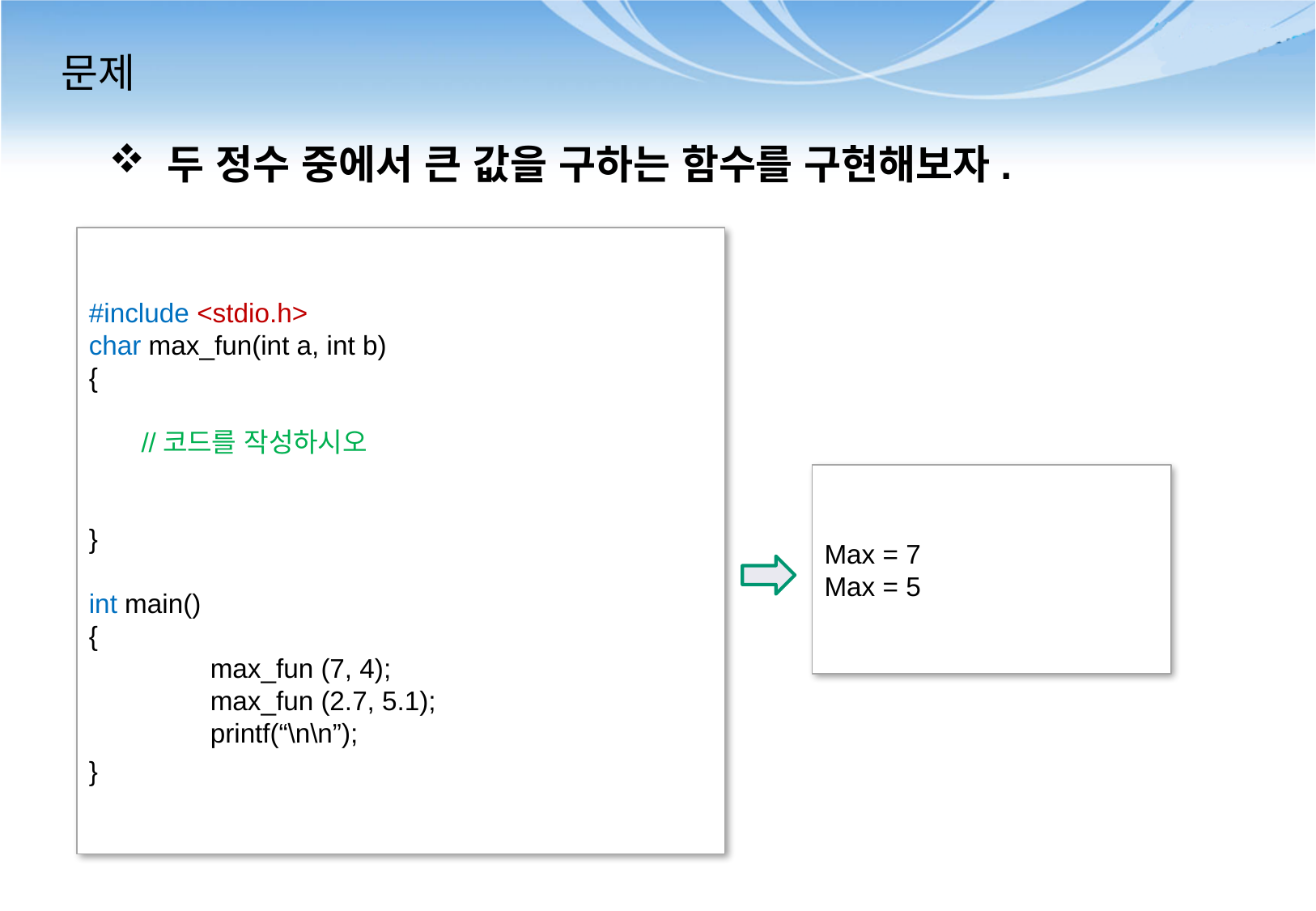

# 문제
 두 정수 중에서 큰 값을 구하는 함수를 구현해보자.
#include <stdio.h>
char max_fun(int a, int b)
{

       //코드를 작성하시오

}

int main()
{
	max_fun (7, 4);
	max_fun (2.7, 5.1);
	printf(“\n\n”);
}
Max = 7
Max = 5